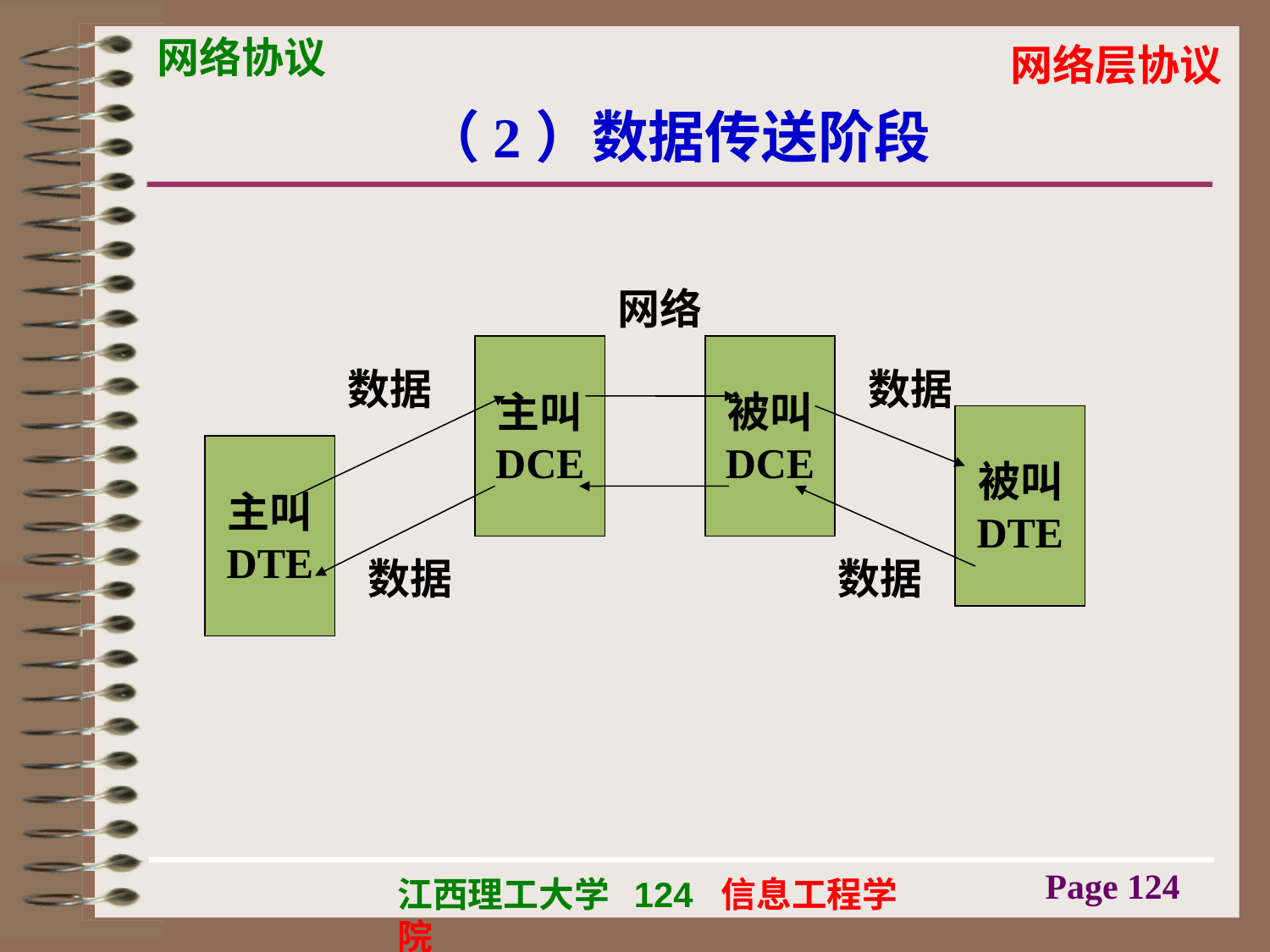

# （2）数据传送阶段
网络
主叫
DCE
被叫
DCE
数据
数据

被叫
DTE
主叫
DTE

数据
数据
Page 124